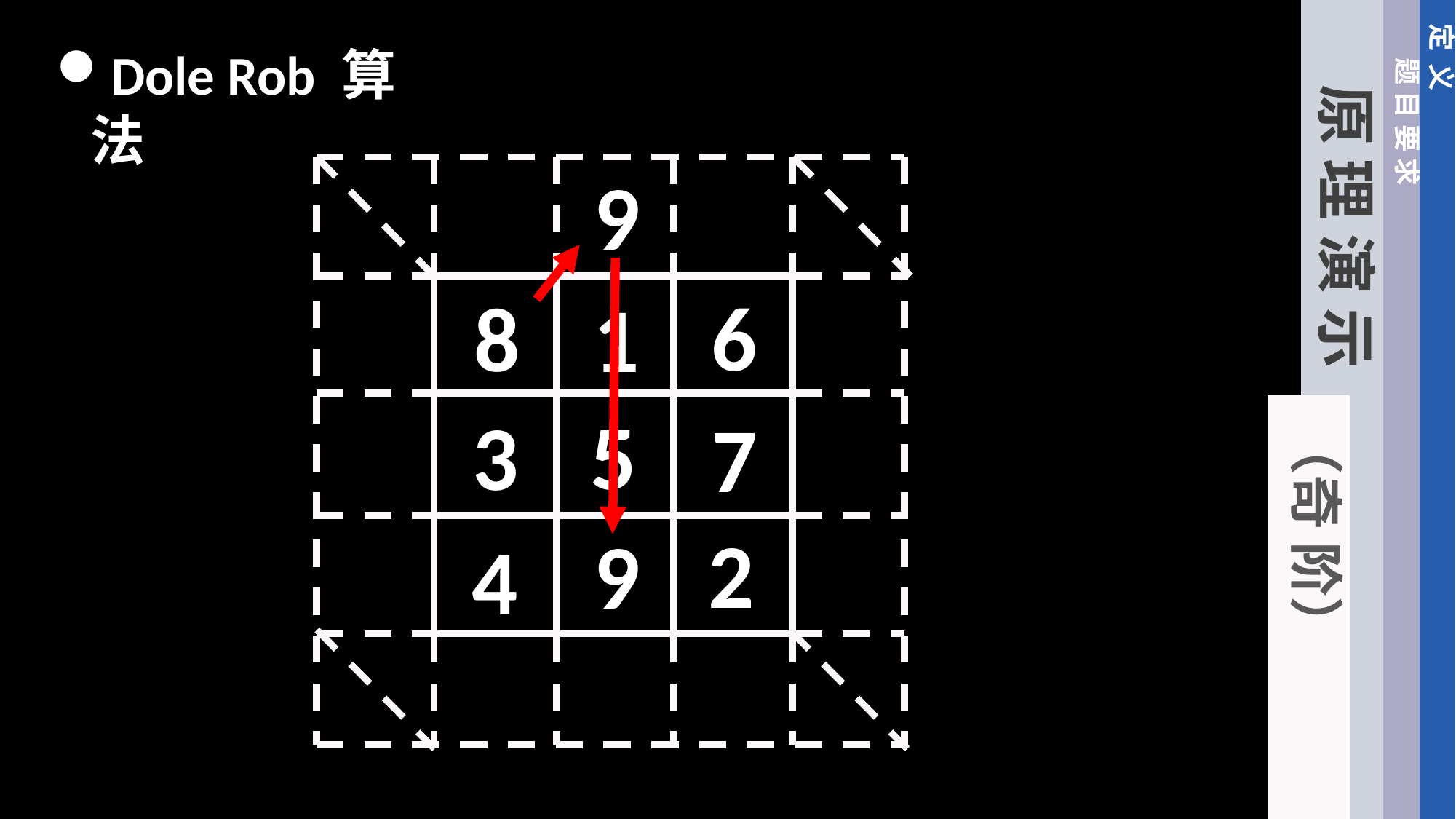

定  义
Dole Rob 算法
题 目 要 求
原 理 演 示
9
6
8
1
5
3
7

（奇 阶）
2
9
4